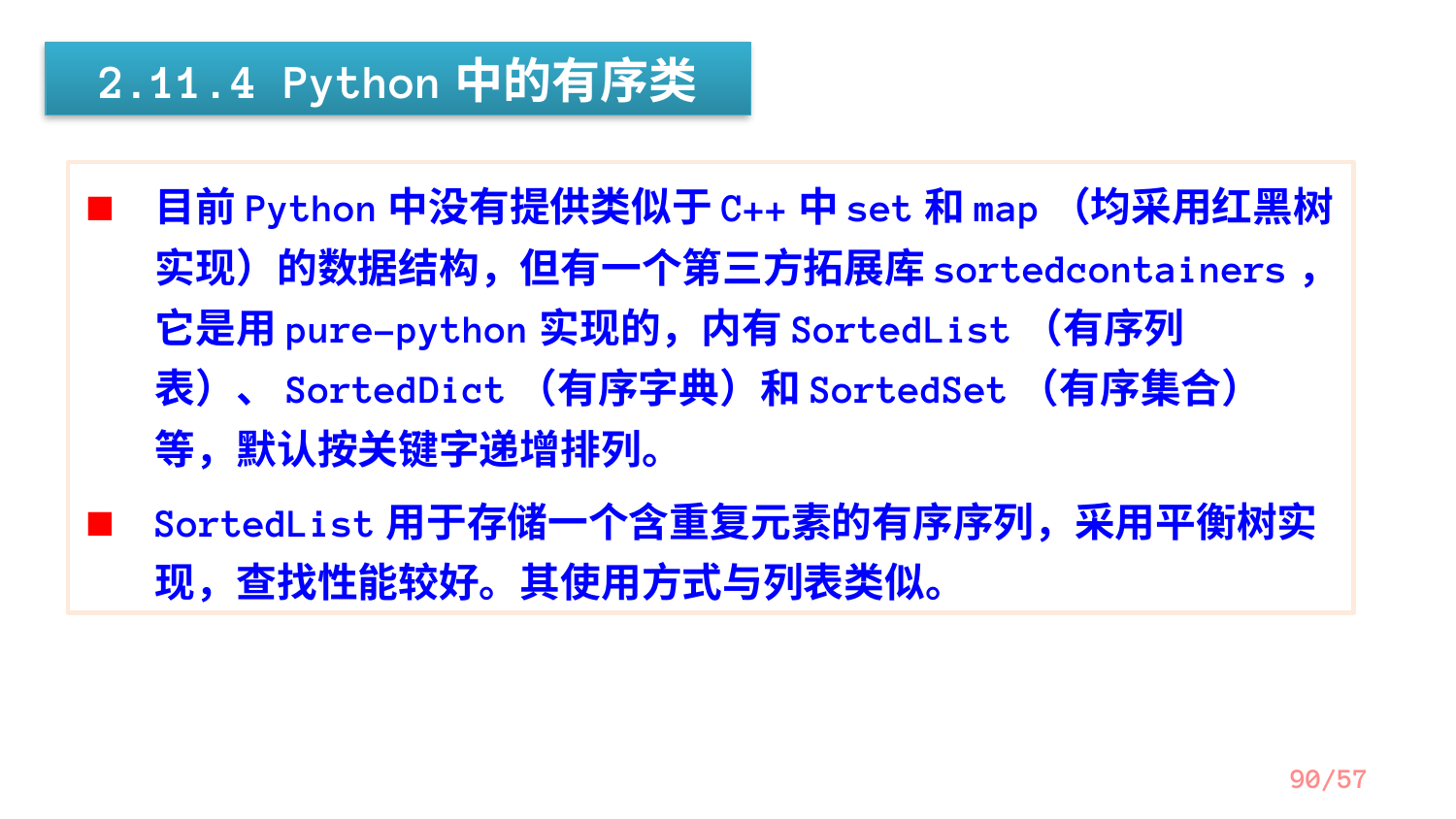

2.11.4 Python中的有序类
目前Python中没有提供类似于C++中set和map（均采用红黑树实现）的数据结构，但有一个第三方拓展库sortedcontainers，它是用pure-python实现的，内有SortedList（有序列表）、SortedDict（有序字典）和SortedSet（有序集合）等，默认按关键字递增排列。
SortedList用于存储一个含重复元素的有序序列，采用平衡树实现，查找性能较好。其使用方式与列表类似。
90/57